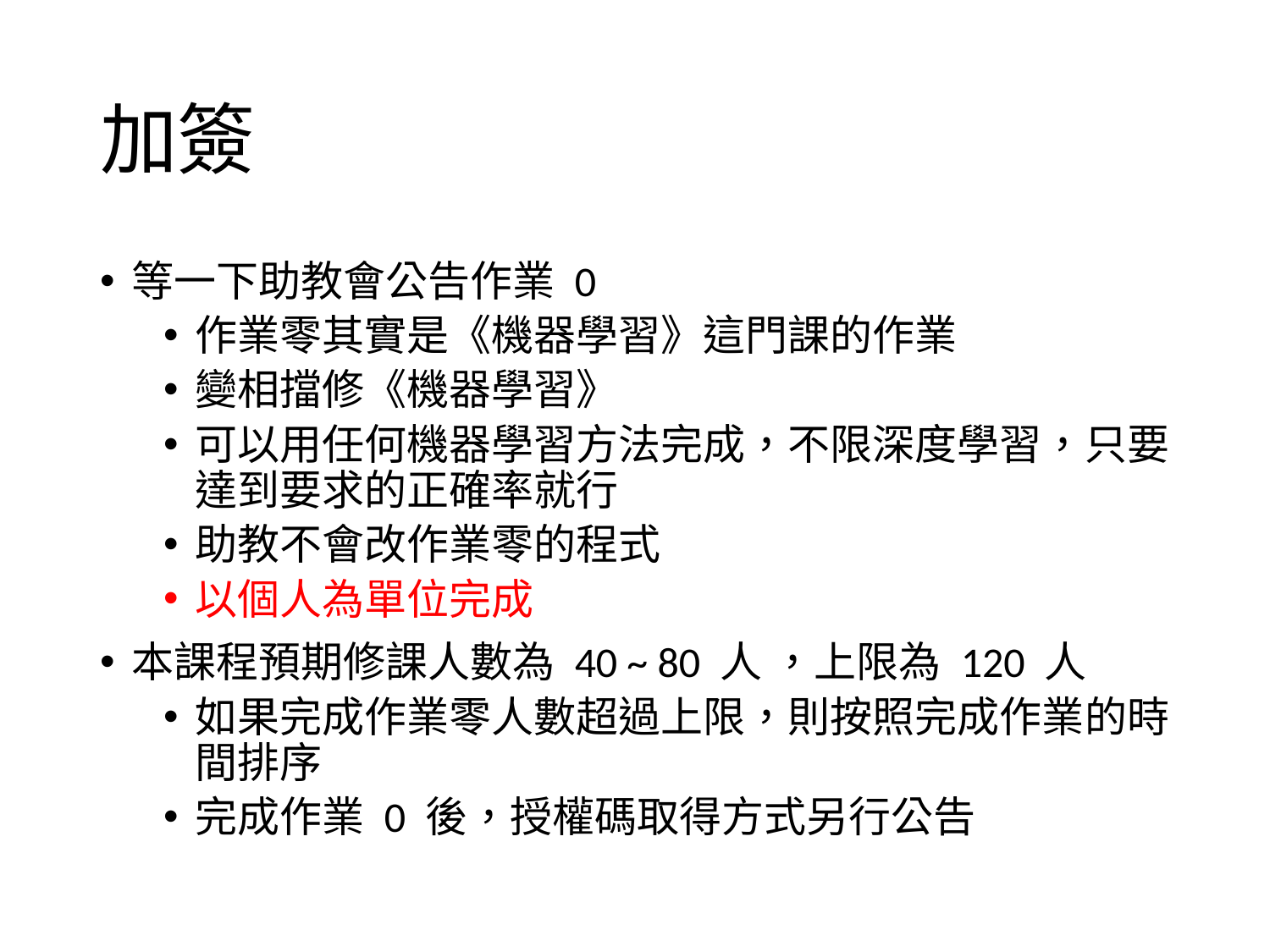

# 加簽
等一下助教會公告作業 0
作業零其實是《機器學習》這門課的作業
變相擋修《機器學習》
可以用任何機器學習方法完成，不限深度學習，只要達到要求的正確率就行
助教不會改作業零的程式
以個人為單位完成
本課程預期修課人數為 40 ~ 80 人 ，上限為 120 人
如果完成作業零人數超過上限，則按照完成作業的時間排序
完成作業 0 後，授權碼取得方式另行公告